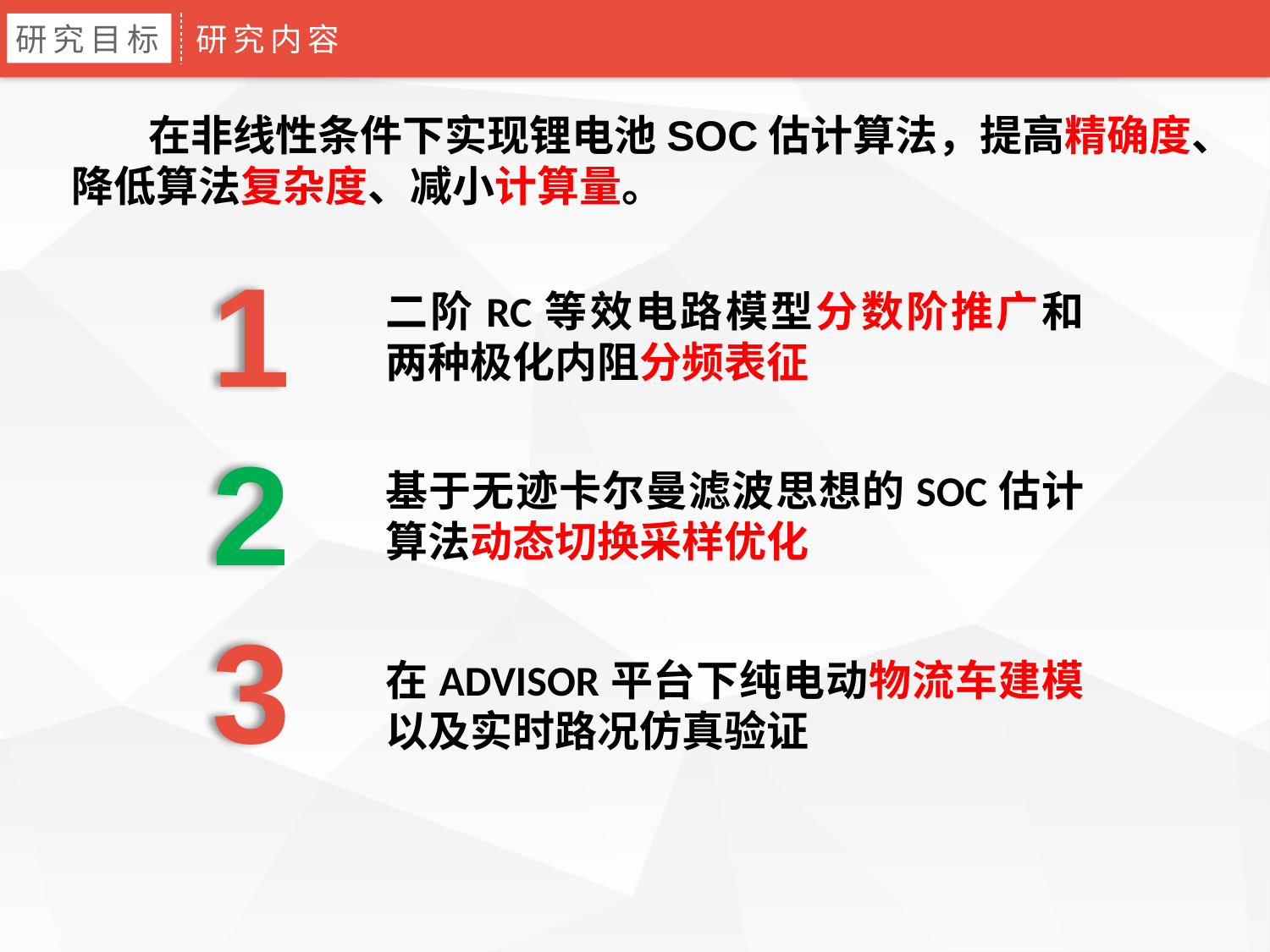

研究目标
研究内容

       在非线性条件下实现锂电池SOC估计算法，提高精确度、降低算法复杂度、减小计算量。
1
二阶RC等效电路模型分数阶推广和两种极化内阻分频表征

2
基于无迹卡尔曼滤波思想的SOC估计算法动态切换采样优化
3
在ADVISOR平台下纯电动物流车建模以及实时路况仿真验证